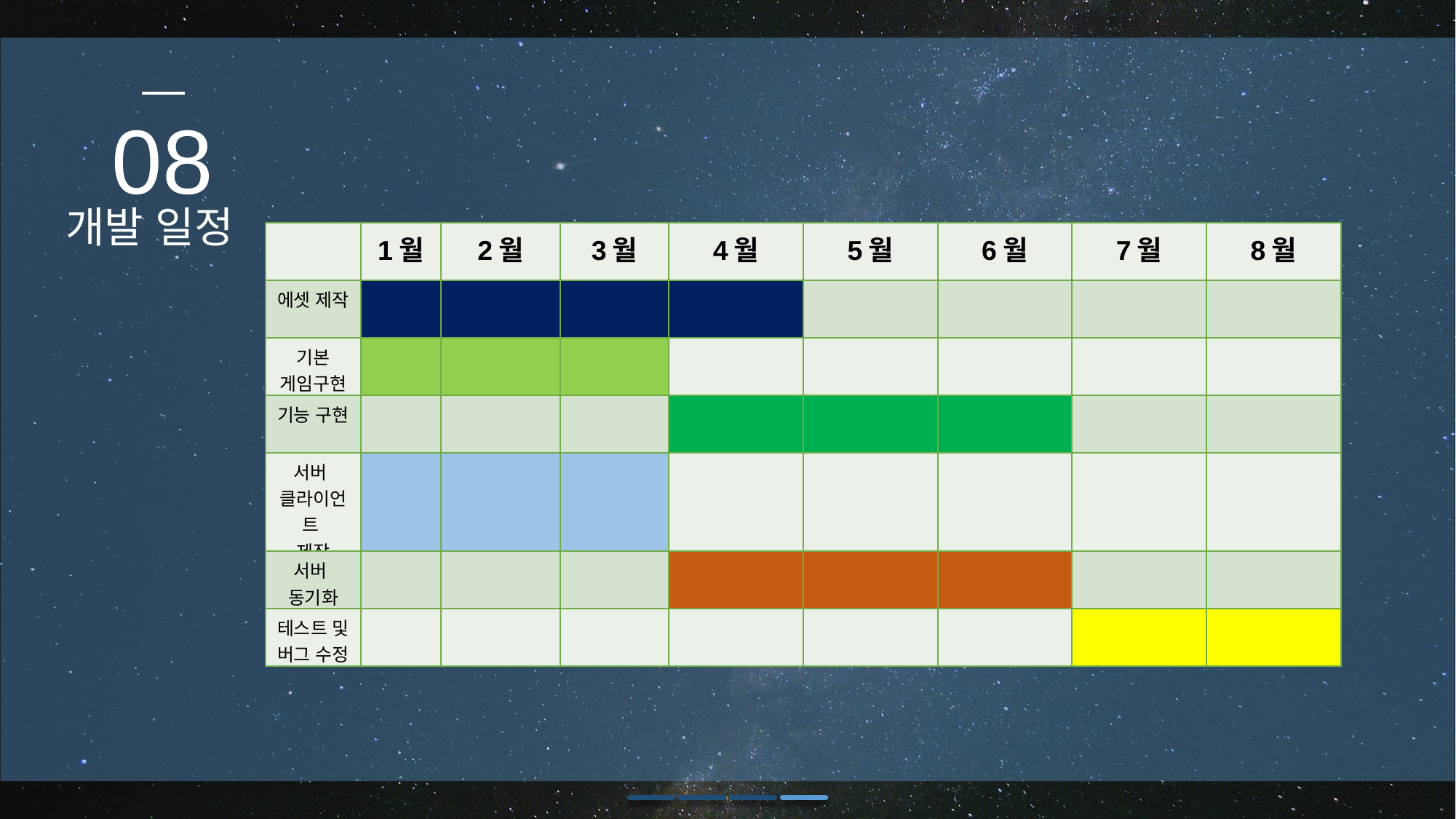

08
개발 일정
|  | 1월 | 2월 | 3월 | 4월 | 5월 | 6월 | 7월 | 8월 |
| --- | --- | --- | --- | --- | --- | --- | --- | --- |
| 에셋 제작 |  |  |  |  |  |  |  |  |
| 기본 게임구현 |  |  |  |  |  |  |  |  |
| 기능 구현 |  |  |  |  |  |  |  |  |
| 서버 클라이언트 제작 |  |  |  |  |  |  |  |  |
| 서버 동기화 |  |  |  |  |  |  |  |  |
| 테스트 및 버그 수정 |  |  |  |  |  |  |  |  |